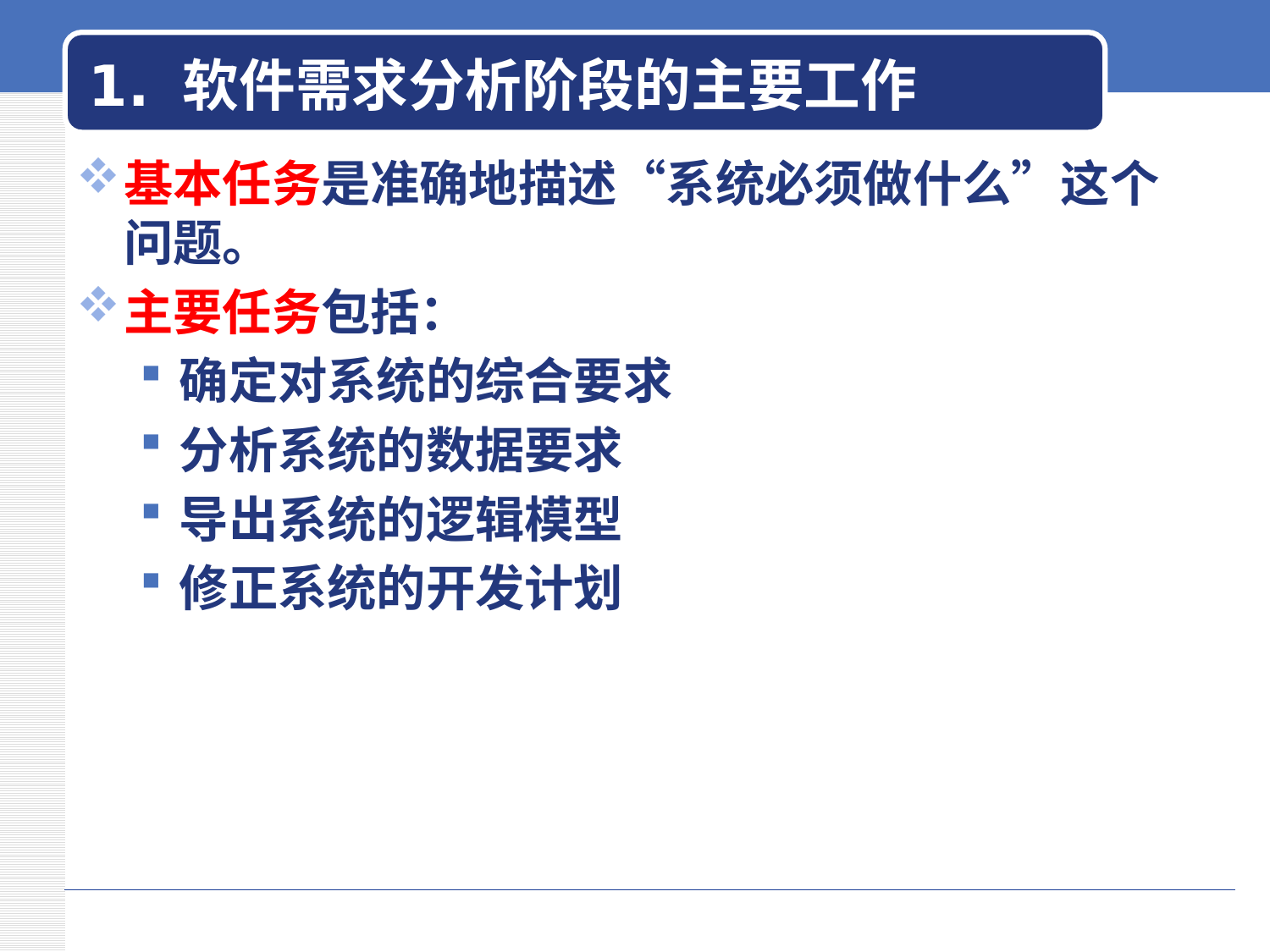

# 1. 软件需求分析阶段的主要工作
基本任务是准确地描述“系统必须做什么”这个问题。
主要任务包括：
确定对系统的综合要求
分析系统的数据要求
导出系统的逻辑模型
修正系统的开发计划